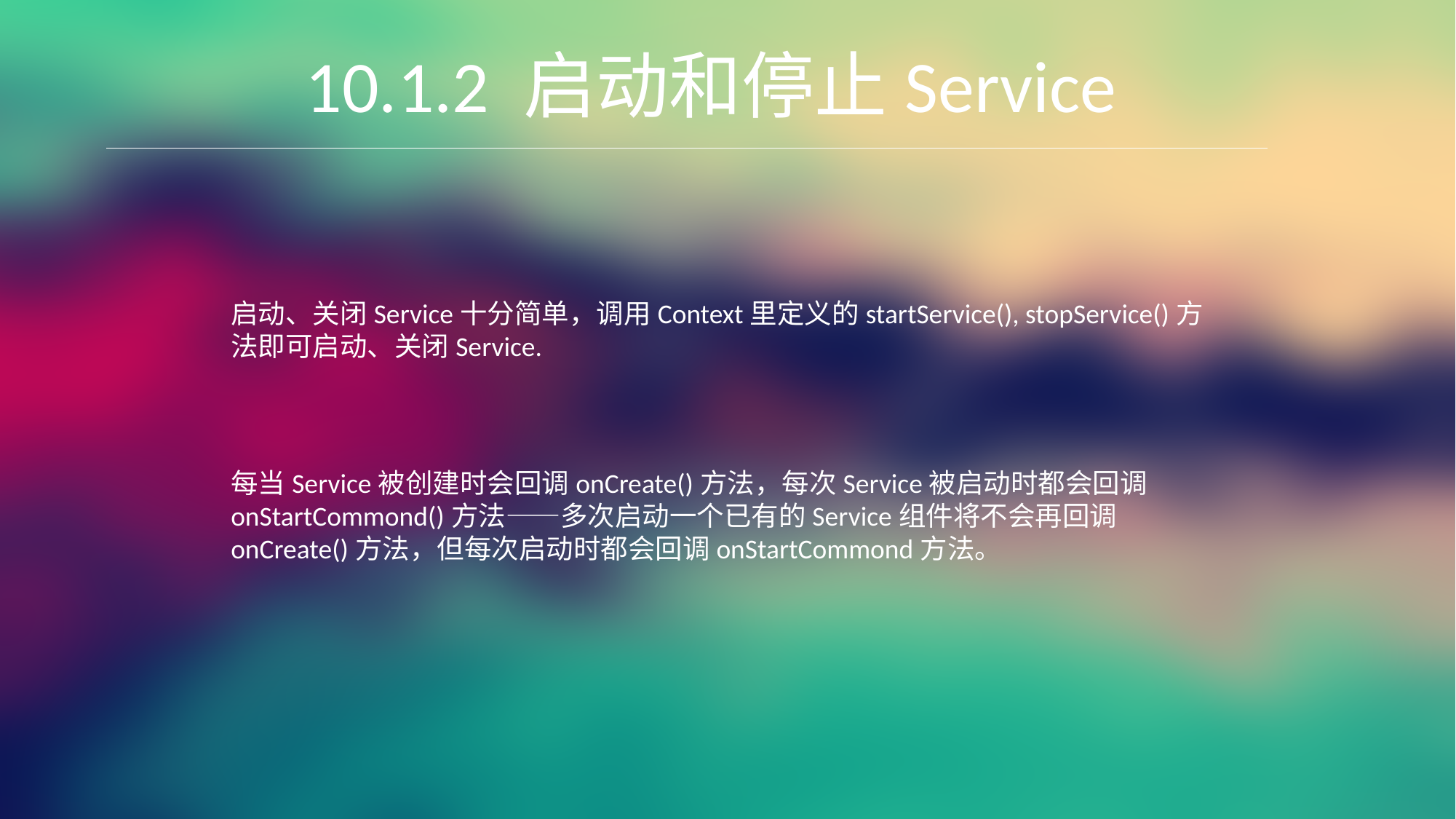

10.1.2 启动和停止Service
启动、关闭Service十分简单，调用Context里定义的startService(), stopService()方法即可启动、关闭Service.
每当Service被创建时会回调onCreate()方法，每次Service被启动时都会回调onStartCommond()方法——多次启动一个已有的Service组件将不会再回调onCreate()方法，但每次启动时都会回调onStartCommond方法。